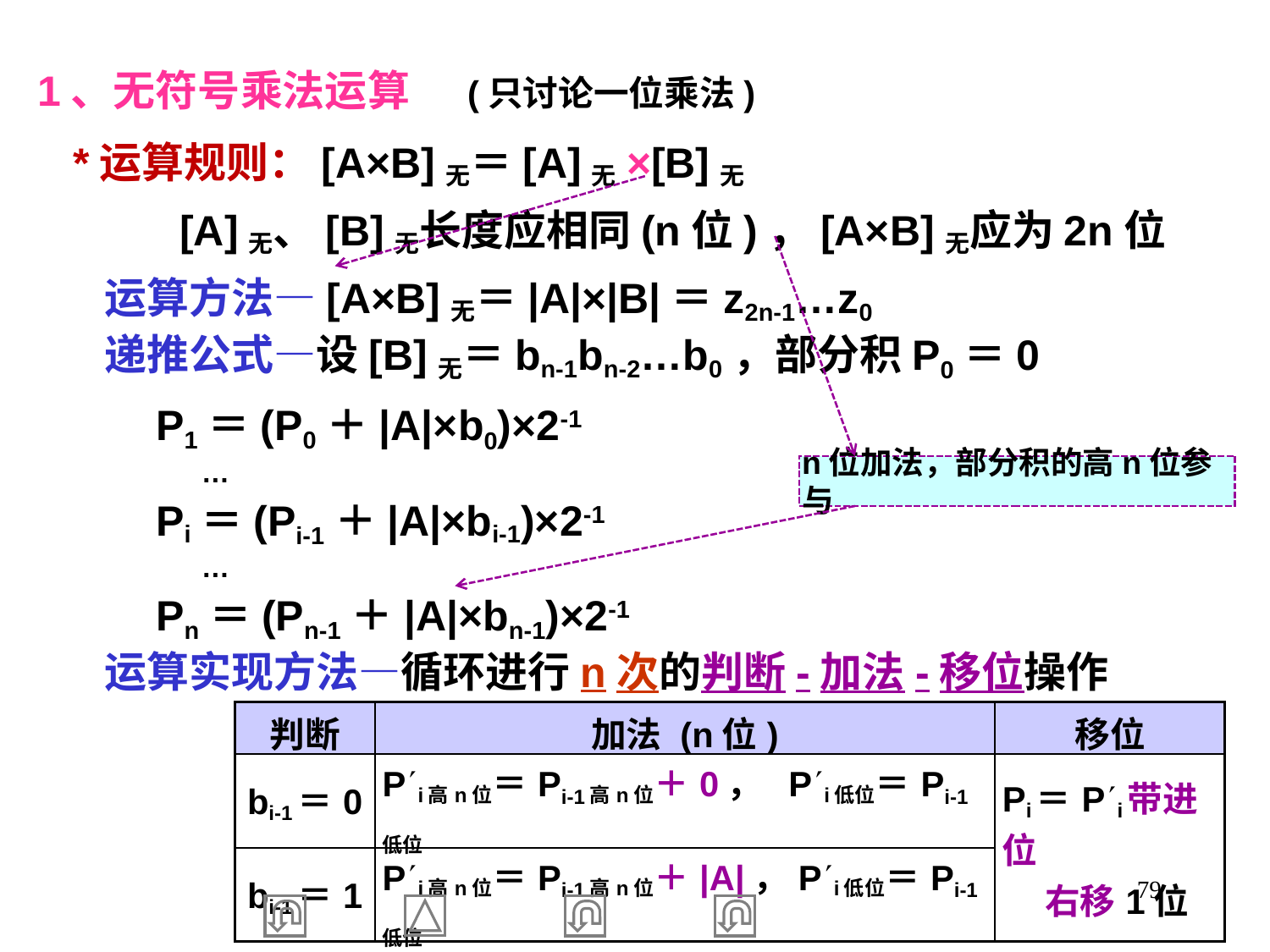

1、无符号乘法运算     (只讨论一位乘法)
   *运算规则：[A×B]无＝[A]无×[B]无
            [A]无、[B]无长度应相同(n位)，[A×B]无应为2n位
      运算方法—[A×B]无＝|A|×|B|＝z2n-1…z0
n位加法，部分积的高n位参与
      递推公式—设[B]无＝bn-1bn-2…b0，部分积P0＝0
          P1＝(P0＋|A|×b0)×2-1
                     …
          Pi＝(Pi-1＋|A|×bi-1)×2-1
                     …
          Pn＝(Pn-1＋|A|×bn-1)×2-1
      运算实现方法—循环进行n次的判断-加法-移位操作
| 判断 | 加法 (n位) | 移位 |
| --- | --- | --- |
| bi-1＝0 | P′i高n位＝Pi-1高n位＋0， P′i低位＝Pi-1低位 | Pi＝P′i带进位 右移1位 |
| bi-1＝1 | P′i高n位＝Pi-1高n位＋|A|，P′i低位＝Pi-1低位 |  |
79